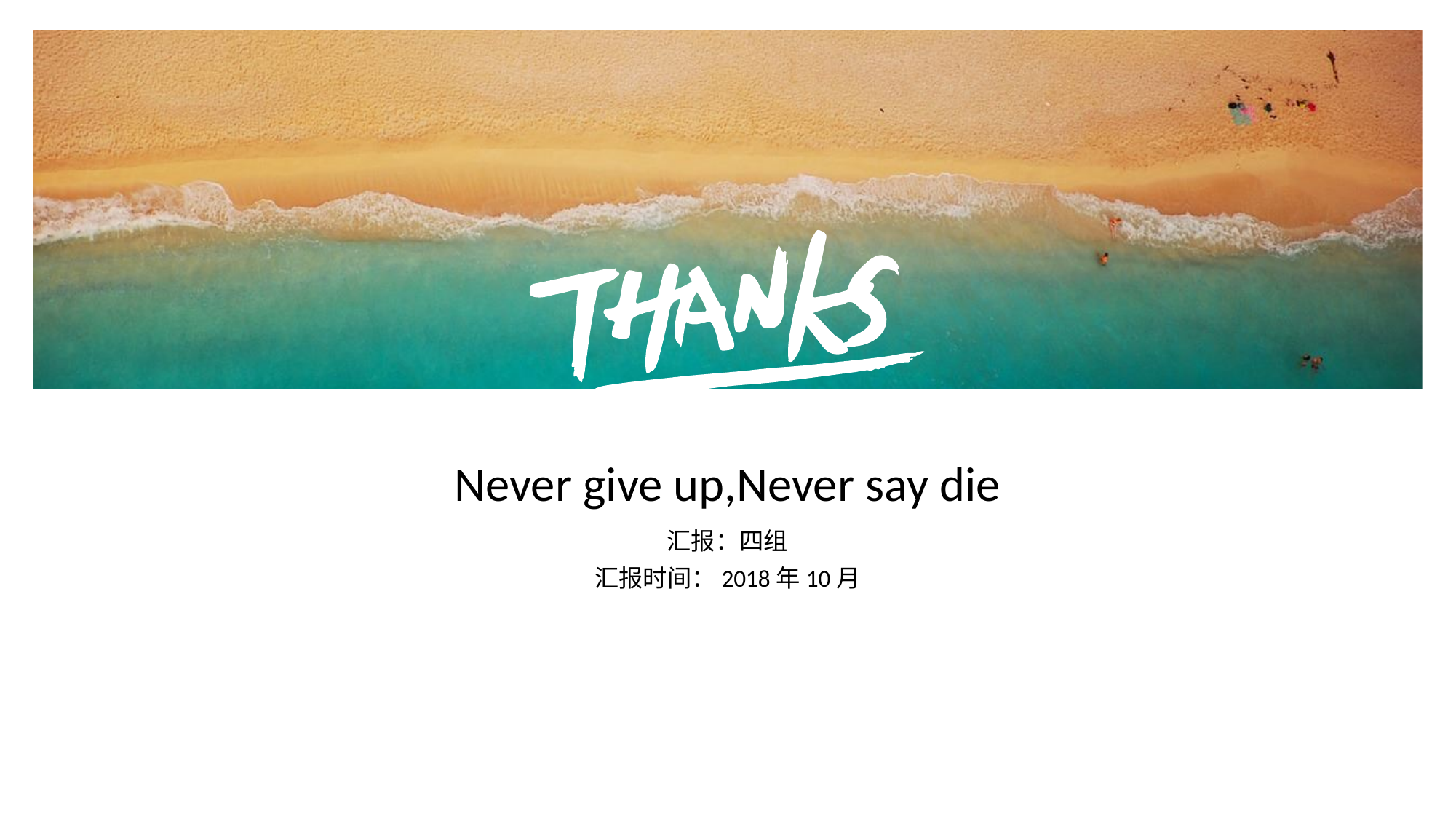

# Never give up,Never say die
汇报：四组
汇报时间：2018年10月